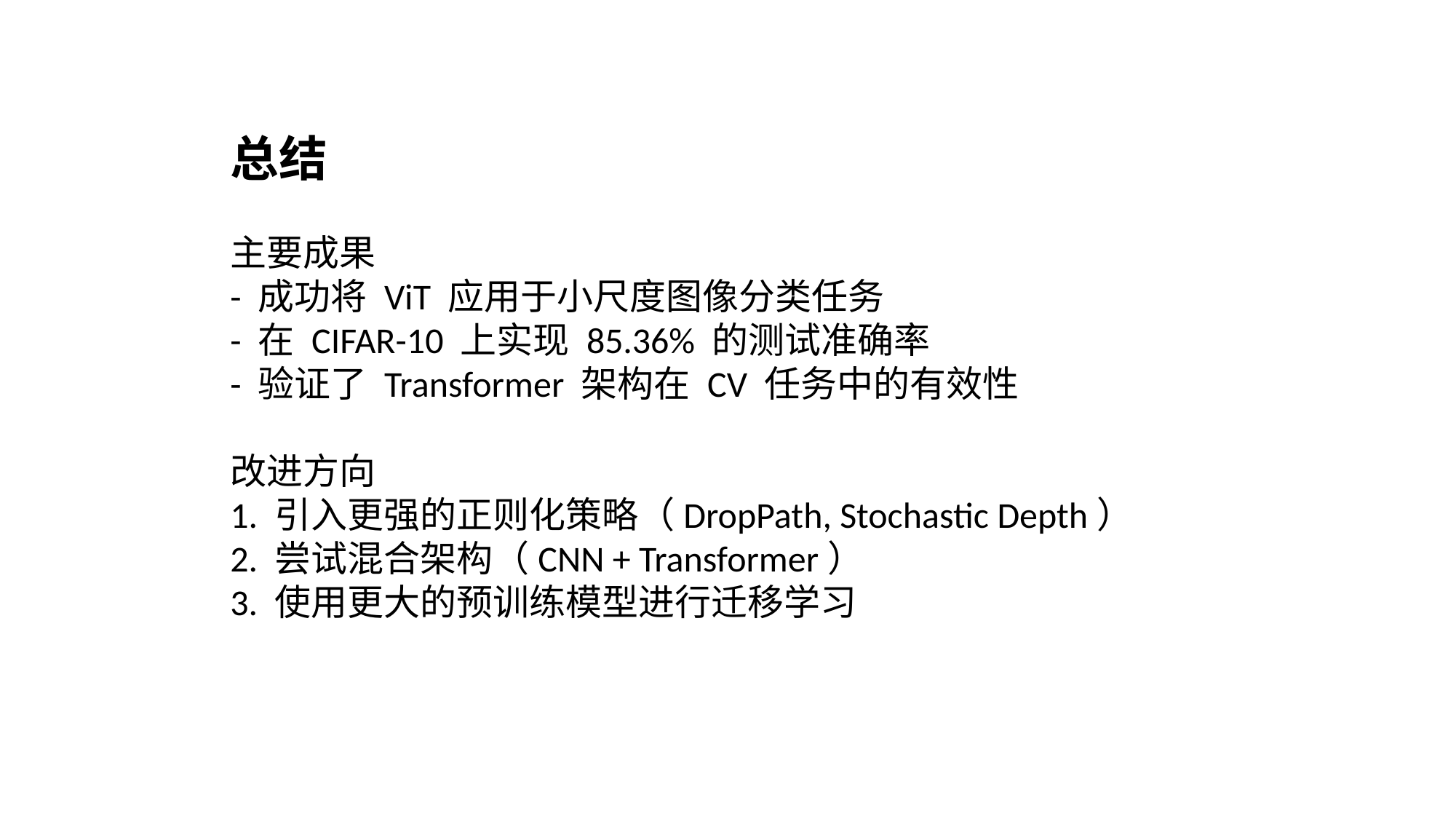

总结

主要成果
- 成功将 ViT 应用于小尺度图像分类任务
- 在 CIFAR-10 上实现 85.36% 的测试准确率
- 验证了 Transformer 架构在 CV 任务中的有效性

改进方向
1. 引入更强的正则化策略（DropPath, Stochastic Depth）
2. 尝试混合架构（CNN + Transformer）
3. 使用更大的预训练模型进行迁移学习